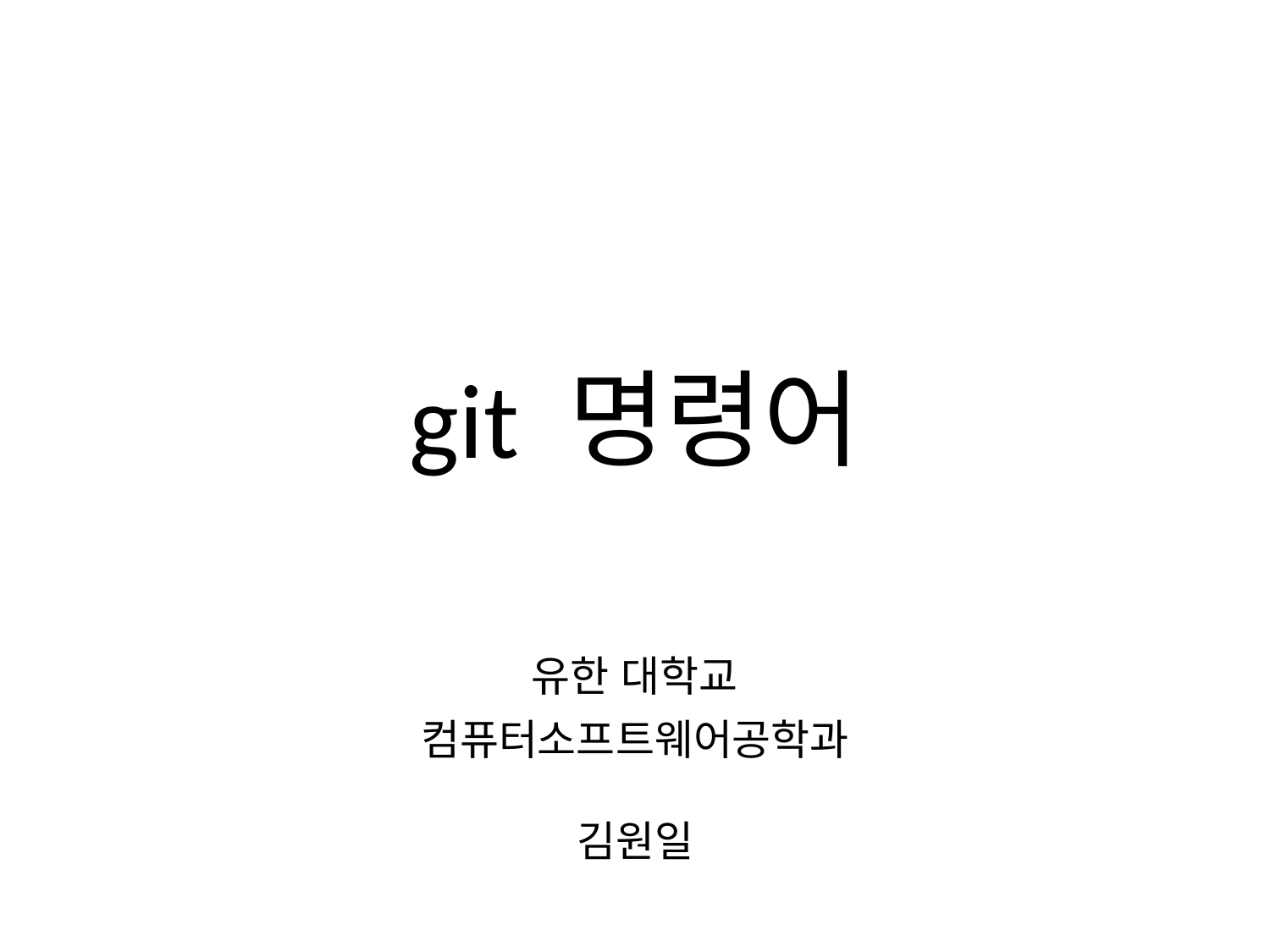

# git 명령어
유한 대학교
컴퓨터소프트웨어공학과

김원일